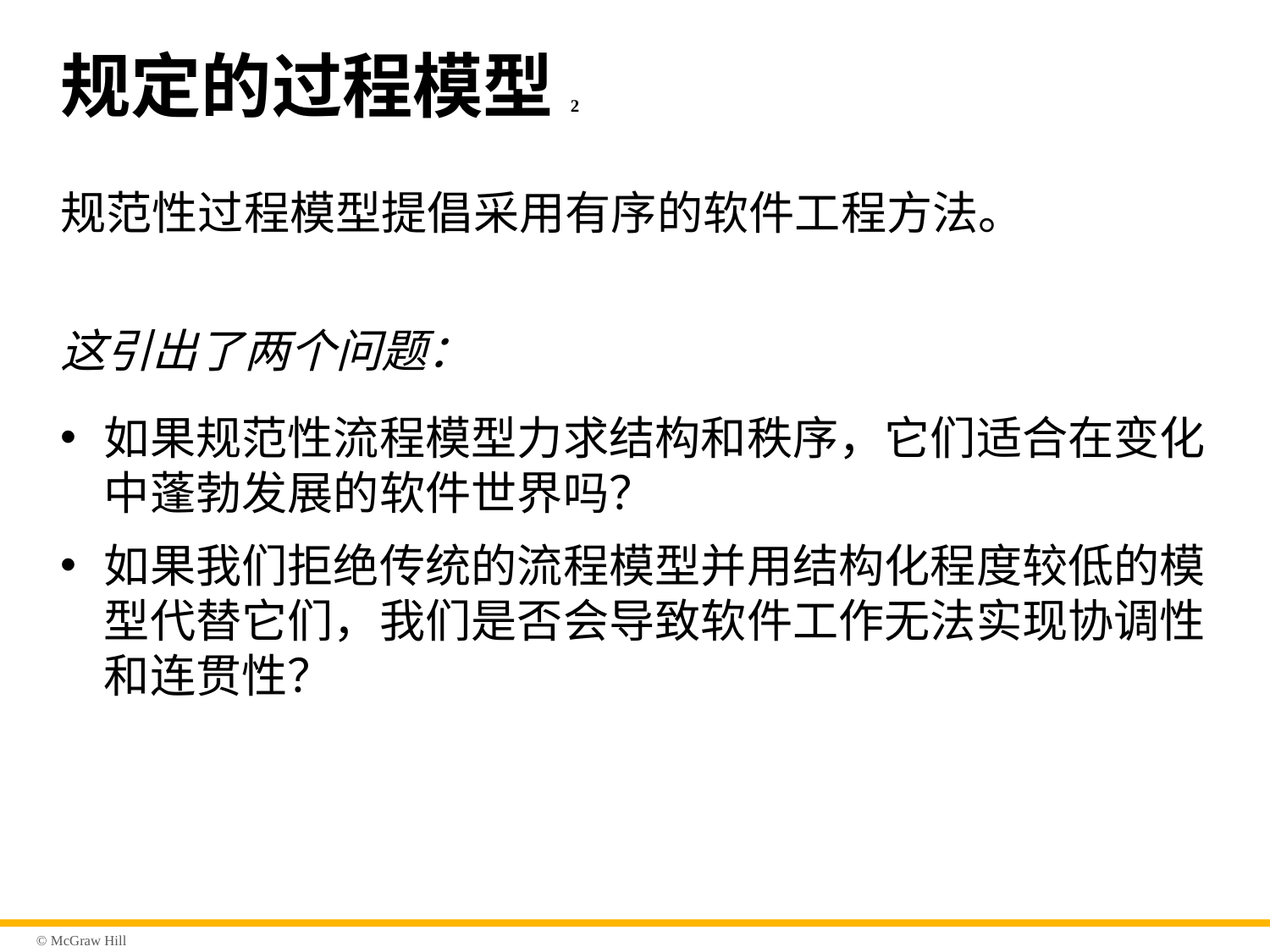

# 规定的过程模型2
规范性过程模型提倡采用有序的软件工程方法。

这引出了两个问题：
如果规范性流程模型力求结构和秩序，它们适合在变化中蓬勃发展的软件世界吗？
如果我们拒绝传统的流程​​模型并用结构化程度较低的模型代替它们，我们是否会导致软件工作无法实现协调性和连贯性？
11